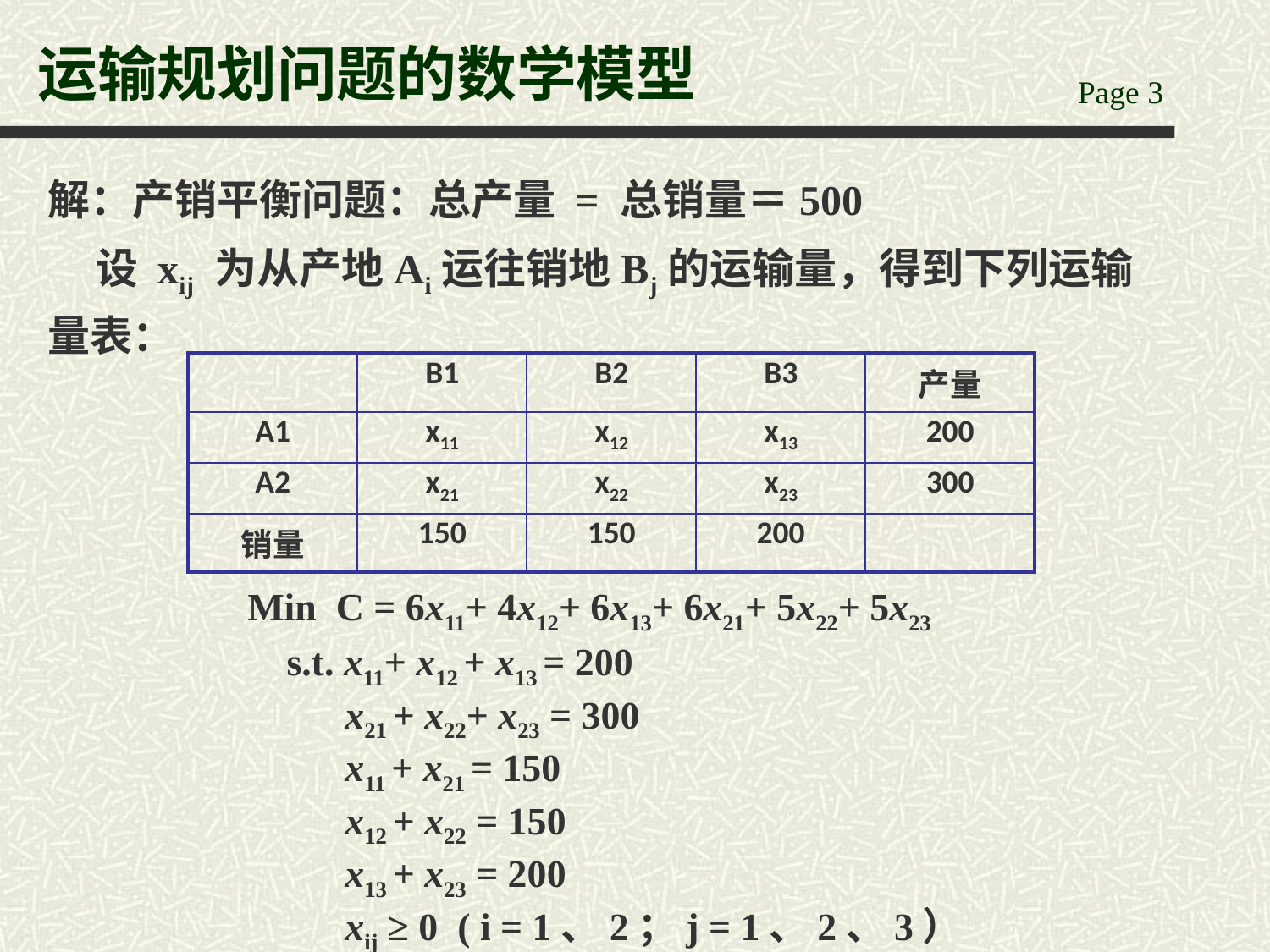

# 运输规划问题的数学模型
解：产销平衡问题：总产量 = 总销量＝500
    设 xij 为从产地Ai运往销地Bj的运输量，得到下列运输量表：
|  | B1 | B2 | B3 | 产量 |
| --- | --- | --- | --- | --- |
| A1 | x11 | x12 | x13 | 200 |
| A2 | x21 | x22 | x23 | 300 |
| 销量 | 150 | 150 | 200 |  |
Min  C = 6x11+ 4x12+ 6x13+ 6x21+ 5x22+ 5x23
    s.t. x11+ x12 + x13 = 200
          x21 + x22+ x23 = 300
          x11 + x21 = 150
          x12 + x22 = 150
          x13 + x23 = 200
          xij ≥ 0  ( i = 1、2；j = 1、2、3）